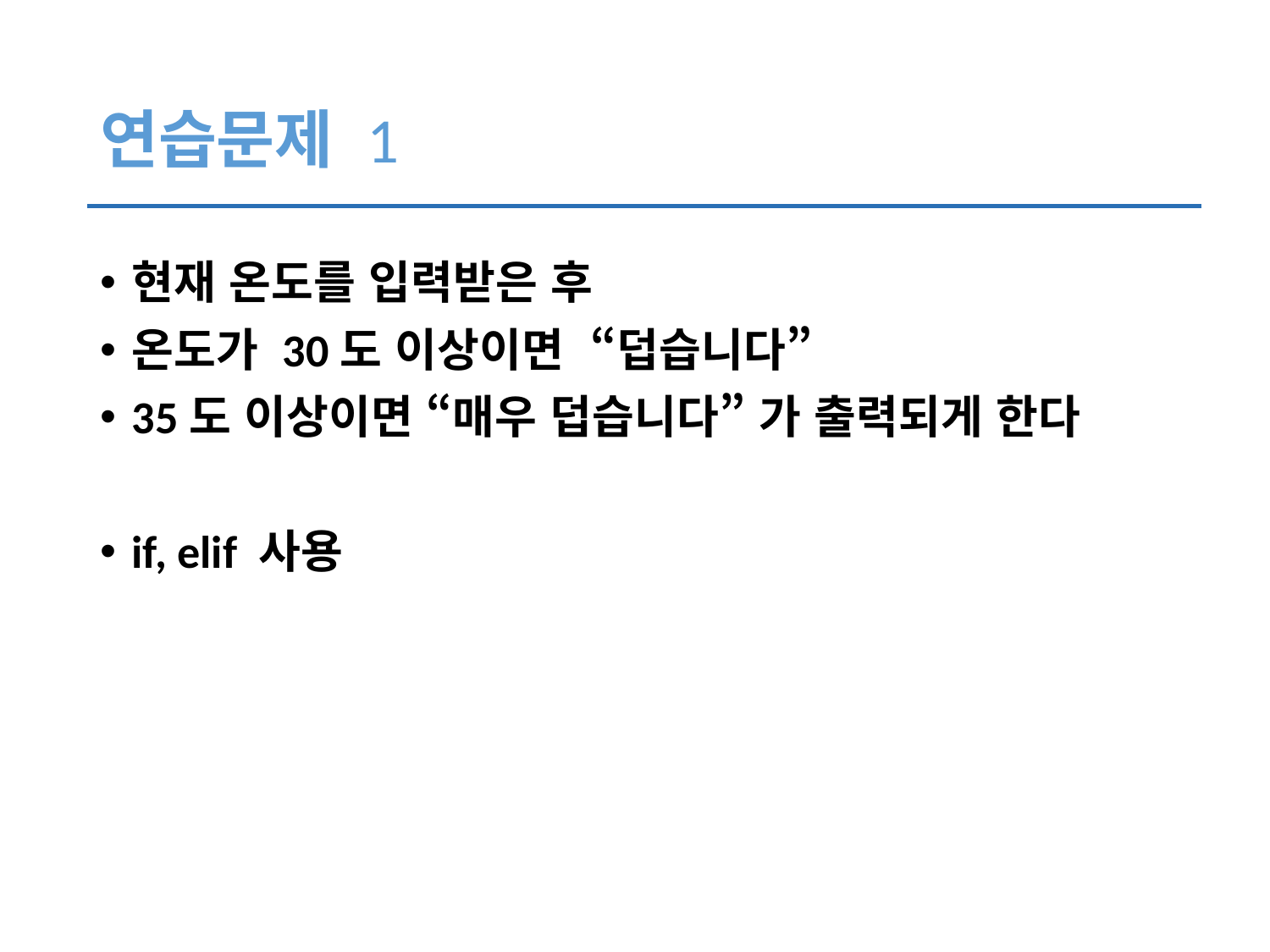

# 연습문제 1
현재 온도를 입력받은 후
온도가 30도 이상이면  “덥습니다”
35도 이상이면 “매우 덥습니다” 가 출력되게 한다

if, elif 사용